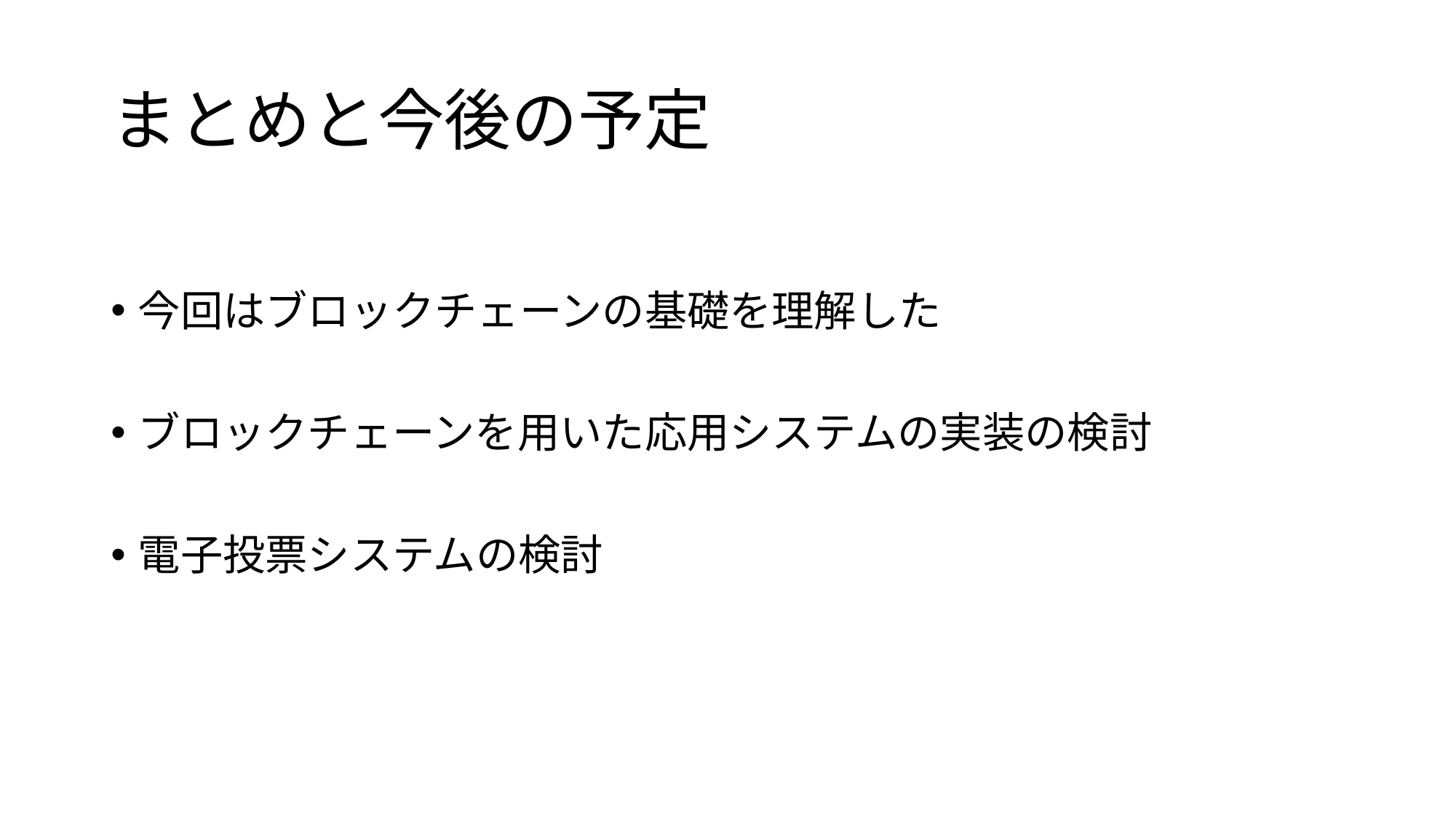

# まとめと今後の予定

今回はブロックチェーンの基礎を理解した

ブロックチェーンを用いた応用システムの実装の検討

電子投票システムの検討